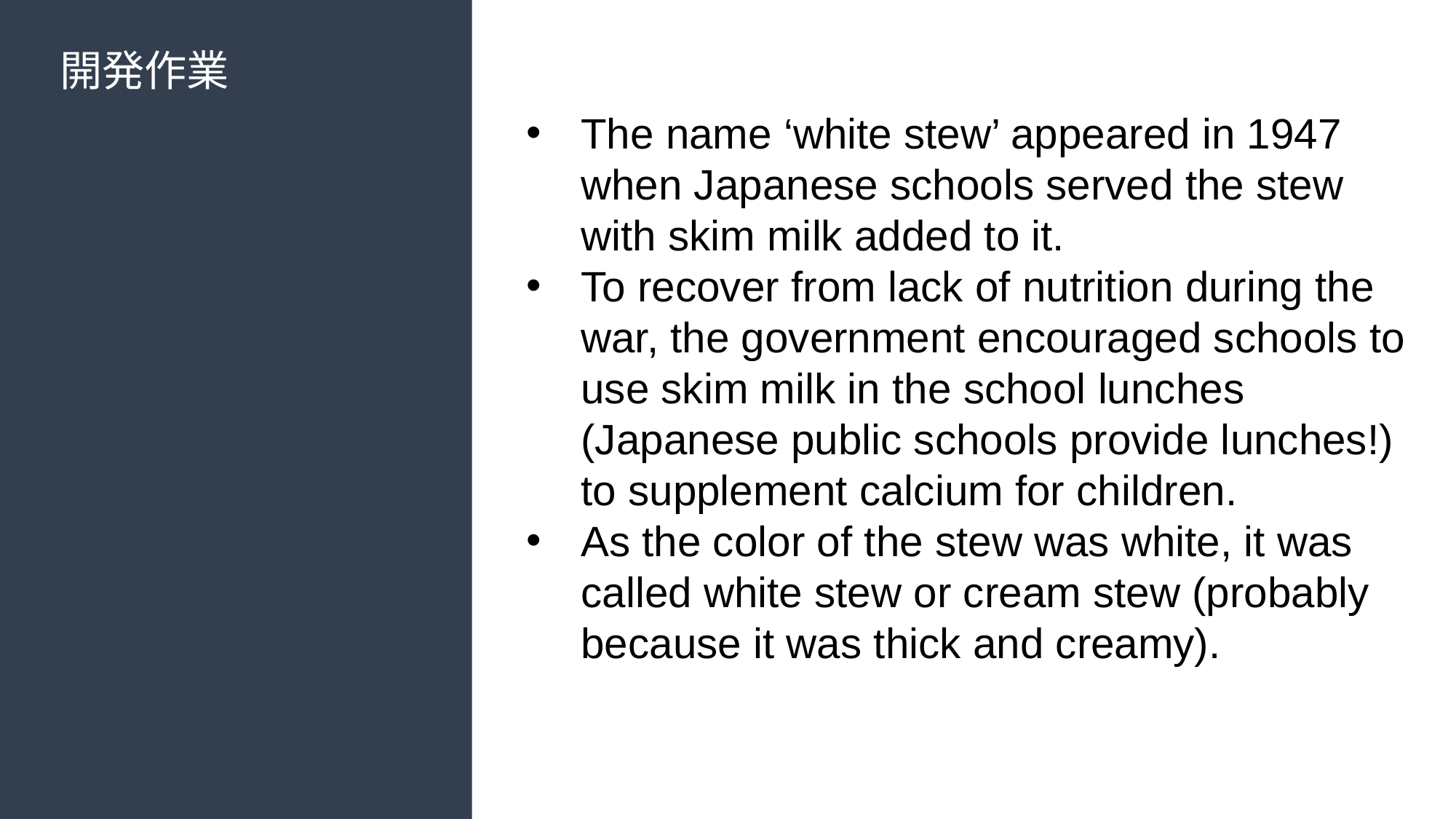

開発作業
The name ‘white stew’ appeared in 1947 when Japanese schools served the stew with skim milk added to it.
To recover from lack of nutrition during the war, the government encouraged schools to use skim milk in the school lunches (Japanese public schools provide lunches!) to supplement calcium for children.
As the color of the stew was white, it was called white stew or cream stew (probably because it was thick and creamy).